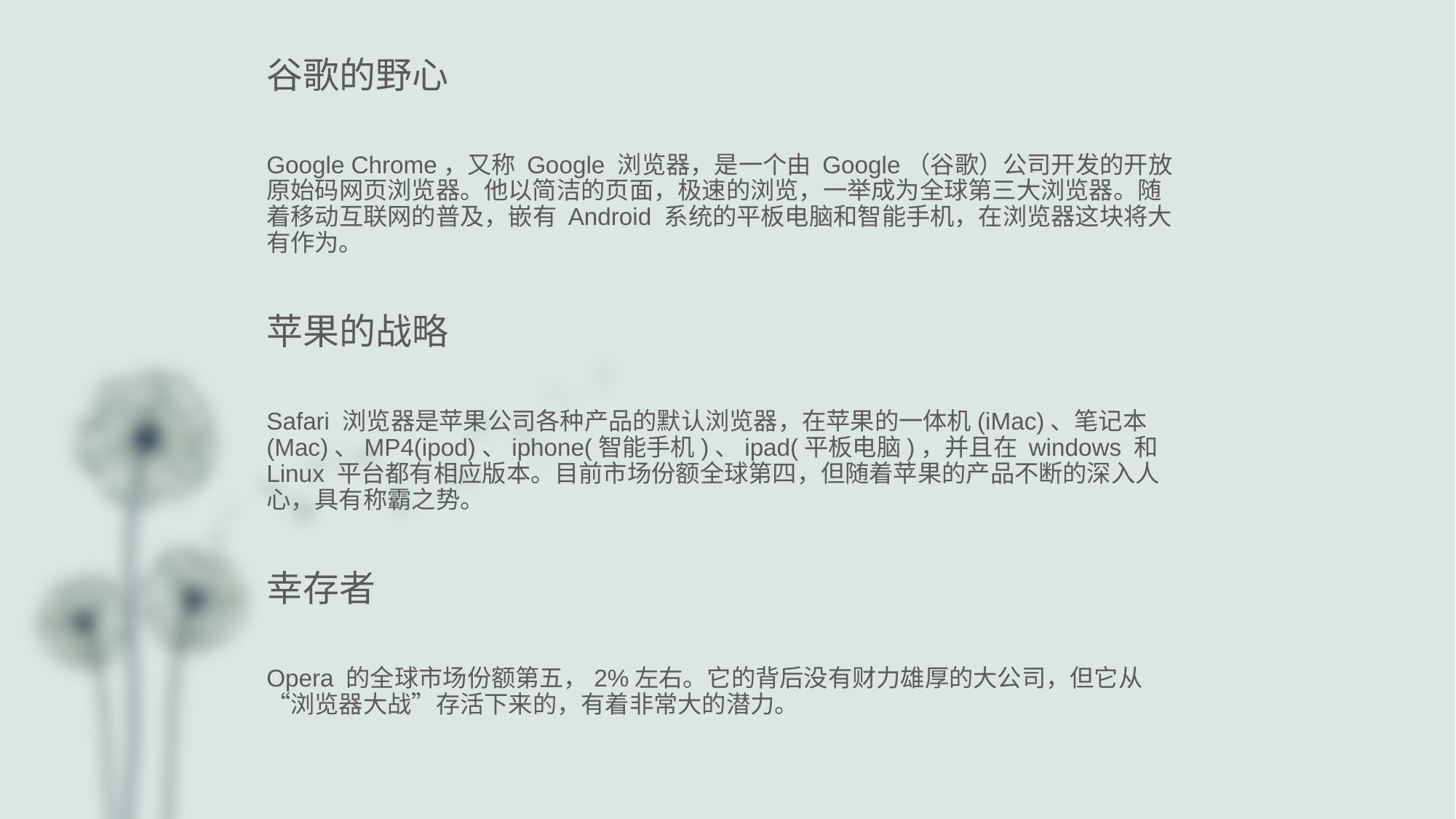

谷歌的野心

Google Chrome，又称 Google 浏览器，是一个由 Google（谷歌）公司开发的开放原始码网页浏览器。他以简洁的页面，极速的浏览，一举成为全球第三大浏览器。随着移动互联网的普及，嵌有 Android 系统的平板电脑和智能手机，在浏览器这块将大有作为。

苹果的战略

Safari 浏览器是苹果公司各种产品的默认浏览器，在苹果的一体机(iMac)、笔记本(Mac)、MP4(ipod)、iphone(智能手机)、ipad(平板电脑)，并且在 windows 和 Linux 平台都有相应版本。目前市场份额全球第四，但随着苹果的产品不断的深入人心，具有称霸之势。

幸存者

Opera 的全球市场份额第五，2%左右。它的背后没有财力雄厚的大公司，但它从“浏览器大战”存活下来的，有着非常大的潜力。